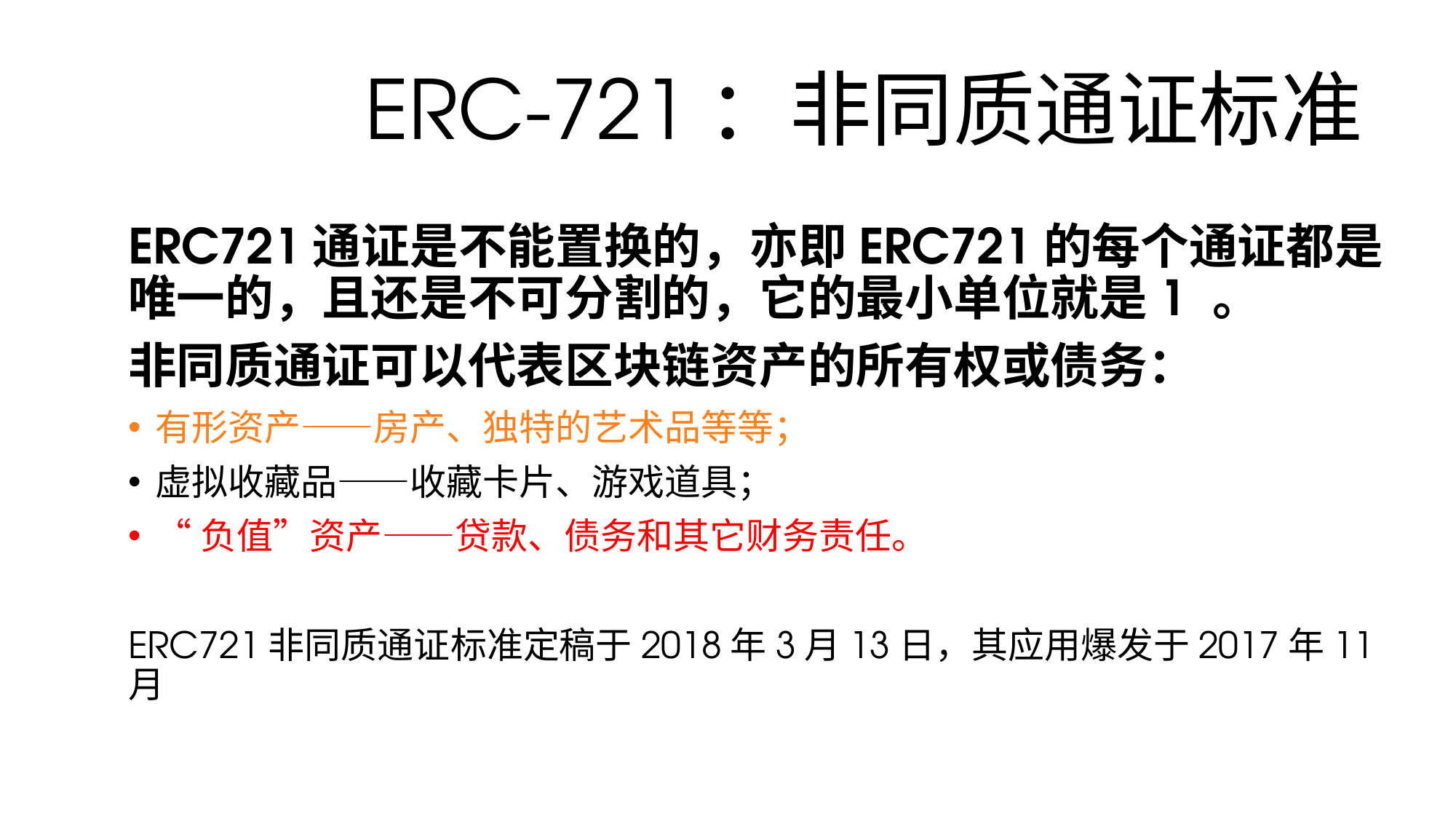

# ERC-721：非同质通证标准
ERC721通证是不能置换的，亦即ERC721的每个通证都是唯一的，且还是不可分割的，它的最小单位就是1 。
非同质通证可以代表区块链资产的所有权或债务：
有形资产——房产、独特的艺术品等等；
虚拟收藏品——收藏卡片、游戏道具；
“负值”资产——贷款、债务和其它财务责任。

ERC721非同质通证标准定稿于2018年3月13日，其应用爆发于2017年11月